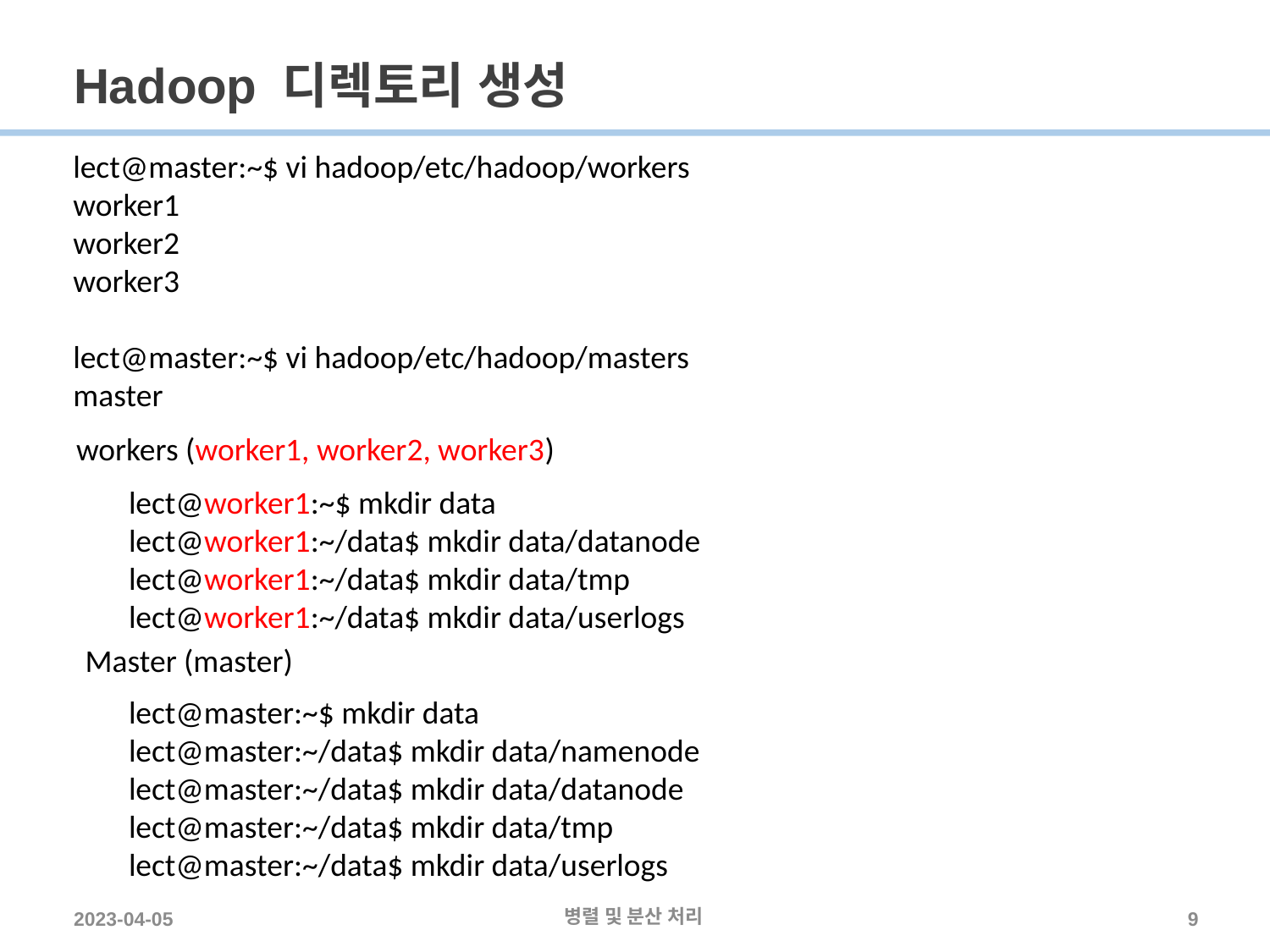

# Hadoop 디렉토리 생성
lect@master:~$ vi hadoop/etc/hadoop/workers
worker1
worker2
worker3

lect@master:~$ vi hadoop/etc/hadoop/masters
master
workers (worker1, worker2, worker3)
lect@worker1:~$ mkdir data
lect@worker1:~/data$ mkdir data/datanode
lect@worker1:~/data$ mkdir data/tmp
lect@worker1:~/data$ mkdir data/userlogs
Master (master)
lect@master:~$ mkdir data
lect@master:~/data$ mkdir data/namenode
lect@master:~/data$ mkdir data/datanode
lect@master:~/data$ mkdir data/tmp
lect@master:~/data$ mkdir data/userlogs
2023-04-05
병렬 및 분산 처리
9